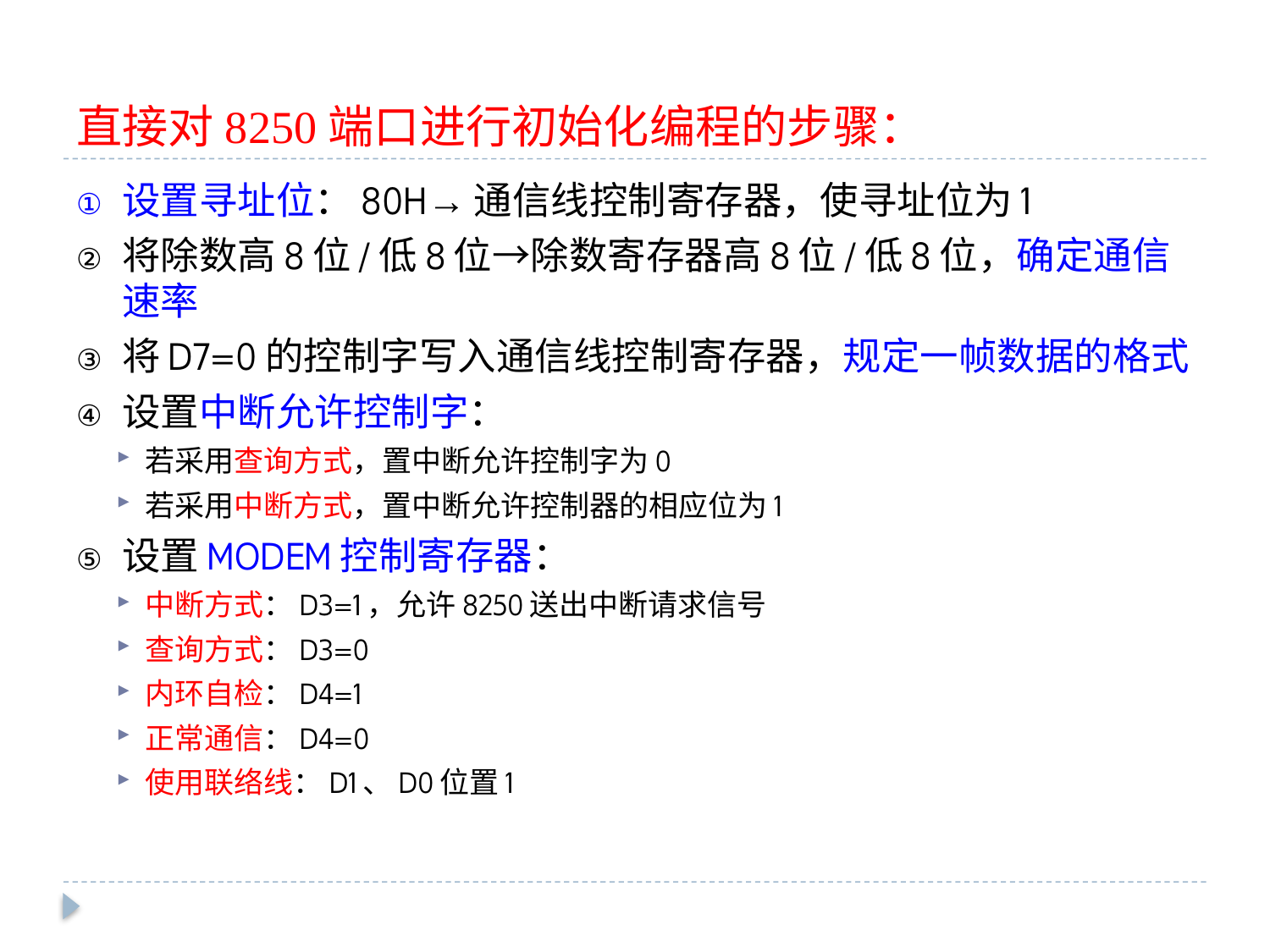

# 直接对8250端口进行初始化编程的步骤：
设置寻址位：80H→通信线控制寄存器，使寻址位为1
将除数高8位/低8位→除数寄存器高8位/低8位，确定通信速率
将D7=0的控制字写入通信线控制寄存器，规定一帧数据的格式
设置中断允许控制字：
若采用查询方式，置中断允许控制字为0
若采用中断方式，置中断允许控制器的相应位为1
设置MODEM控制寄存器：
中断方式：D3=1，允许8250送出中断请求信号
查询方式：D3=0
内环自检：D4=1
正常通信：D4=0
使用联络线：D1、D0位置1